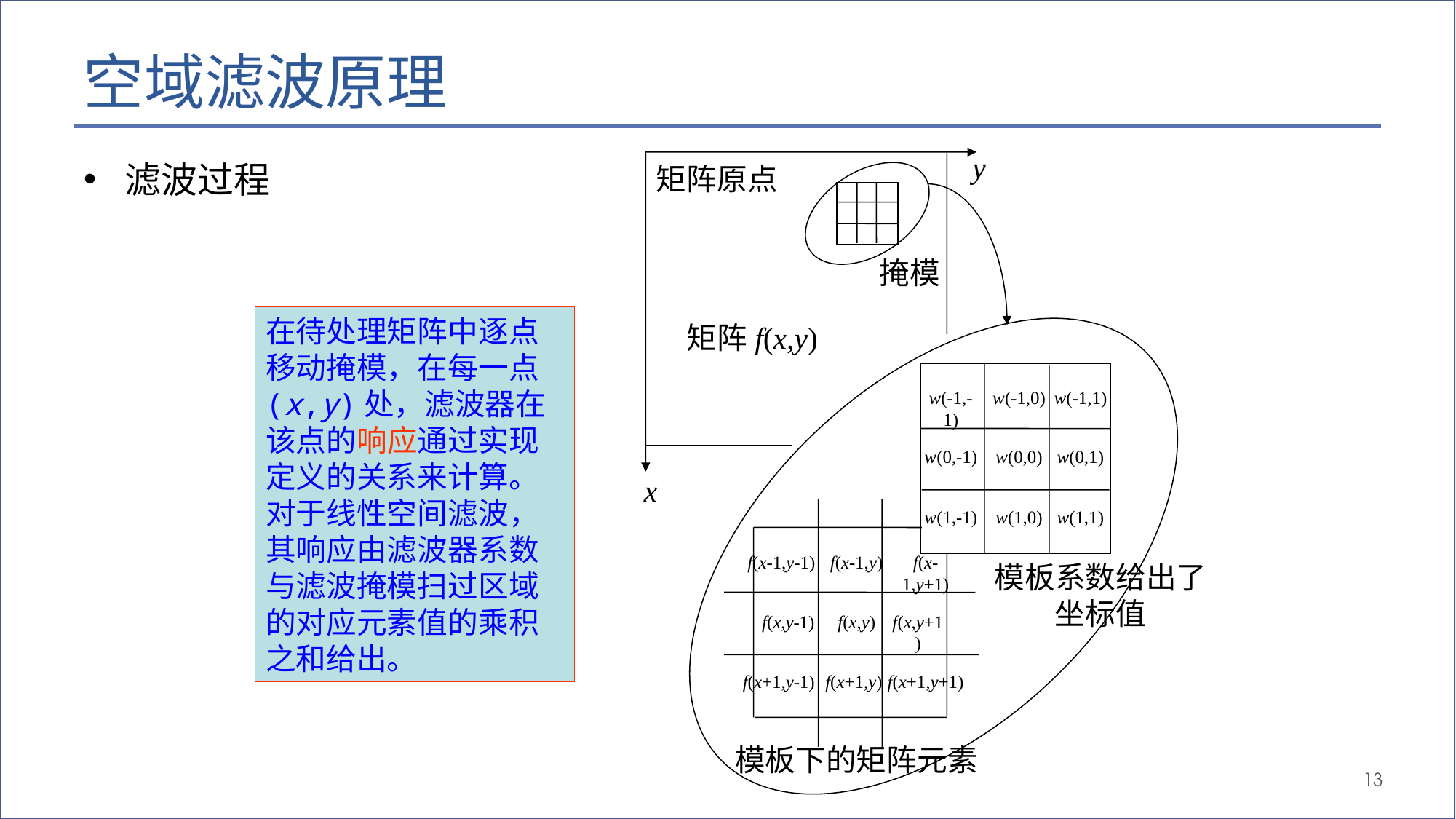

# 空域滤波原理
y

矩阵原点

掩模
矩阵f(x,y)

w(-1,-1)
w(-1,0)
w(-1,1)

w(0,-1)
w(0,0)
w(0,1)

x

w(1,-1)
w(1,0)
w(1,1)

f(x-1,y-1)
f(x-1,y)
f(x-1,y+1)

模板系数给出了坐标值

f(x,y-1)
f(x,y)
f(x,y+1)

f(x+1,y-1)
f(x+1,y)
f(x+1,y+1)

模板下的矩阵元素
滤波过程
在待处理矩阵中逐点移动掩模，在每一点(x,y)处，滤波器在该点的响应通过实现定义的关系来计算。对于线性空间滤波，其响应由滤波器系数与滤波掩模扫过区域的对应元素值的乘积之和给出。
13